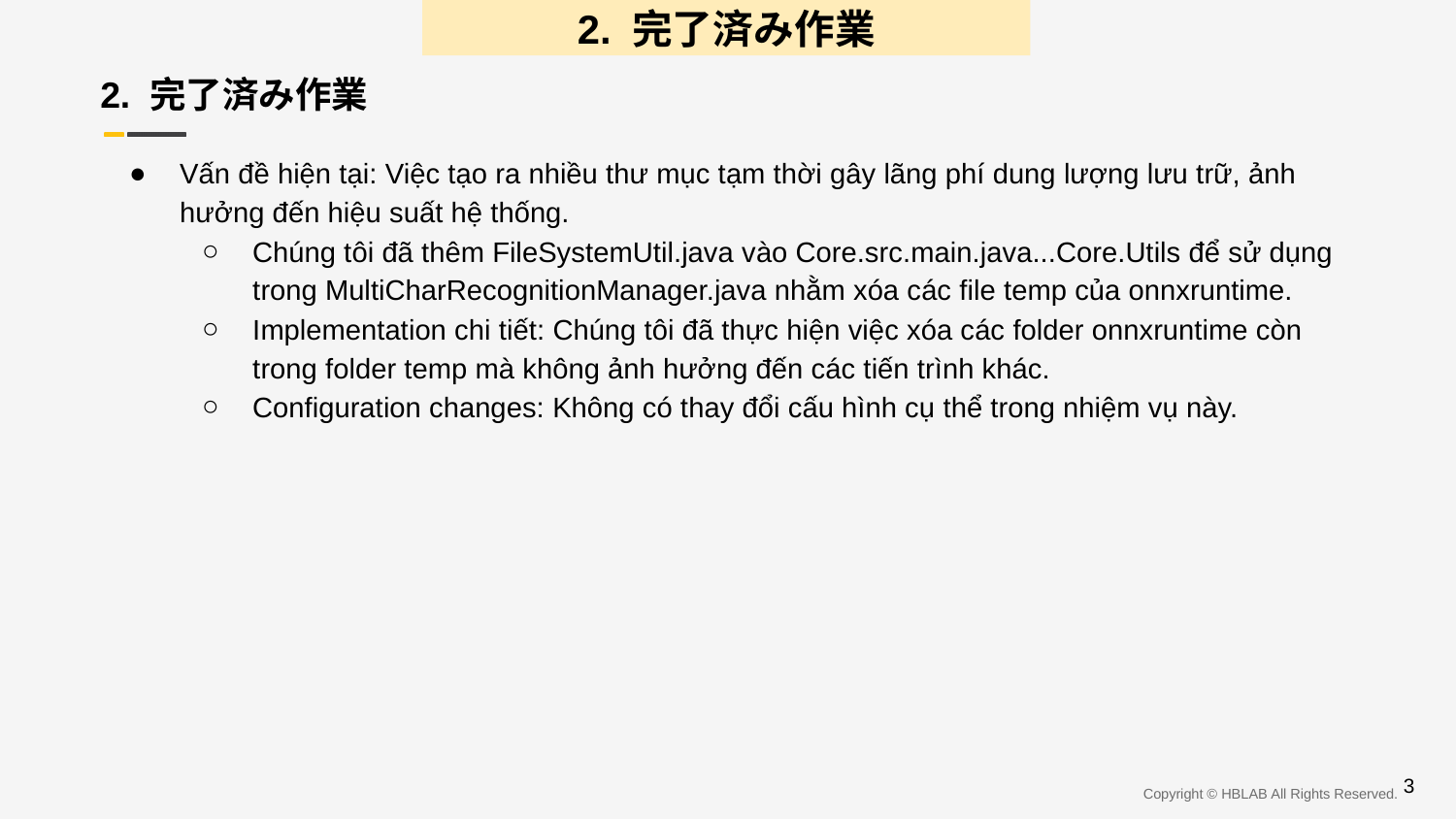

2. 完了済み作業
2. 完了済み作業
Vấn đề hiện tại: Việc tạo ra nhiều thư mục tạm thời gây lãng phí dung lượng lưu trữ, ảnh hưởng đến hiệu suất hệ thống.
Chúng tôi đã thêm FileSystemUtil.java vào Core.src.main.java...Core.Utils để sử dụng trong MultiCharRecognitionManager.java nhằm xóa các file temp của onnxruntime.
Implementation chi tiết: Chúng tôi đã thực hiện việc xóa các folder onnxruntime còn trong folder temp mà không ảnh hưởng đến các tiến trình khác.
Configuration changes: Không có thay đổi cấu hình cụ thể trong nhiệm vụ này.
3